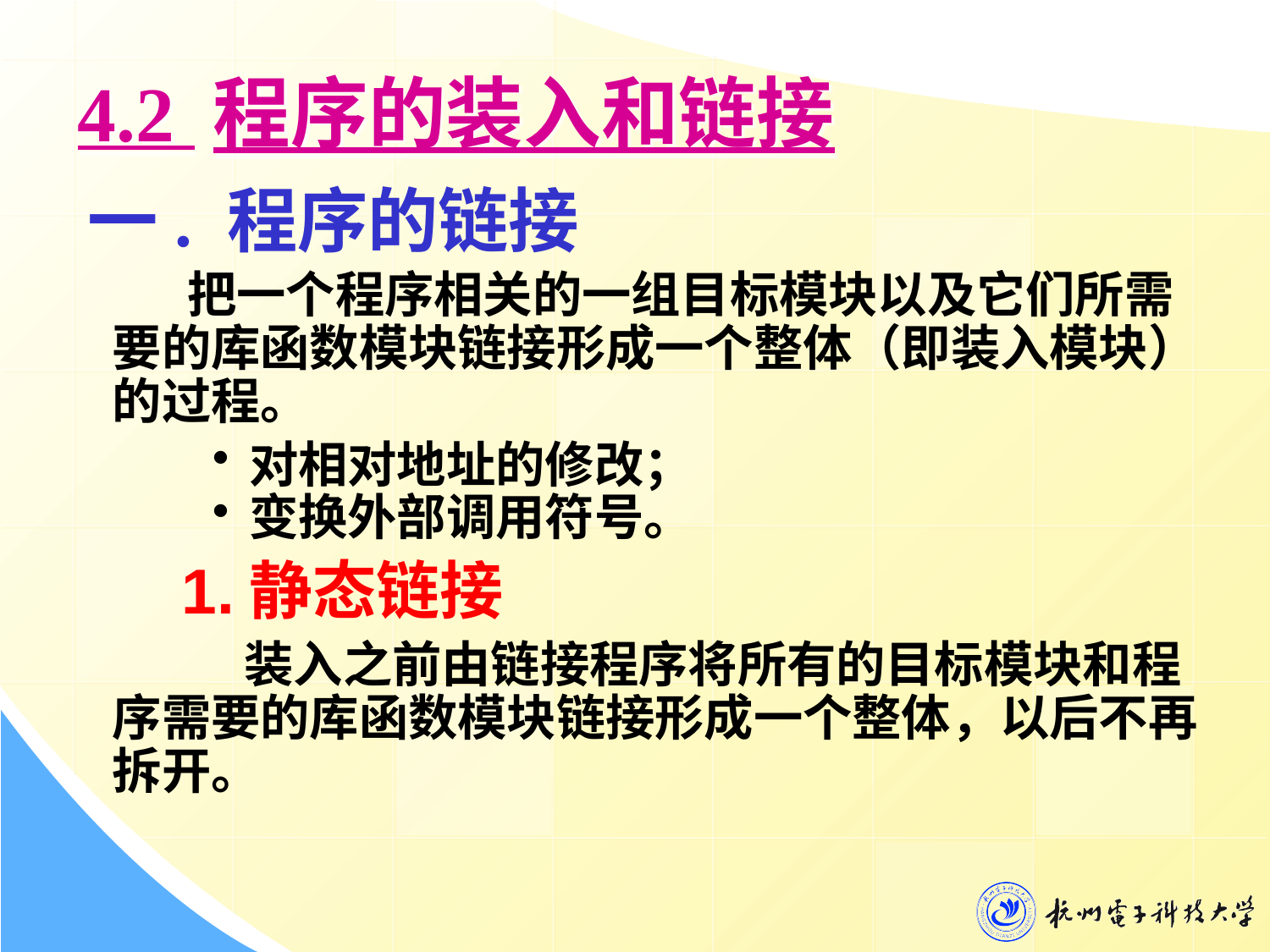

# 4.2 程序的装入和链接
一. 程序的链接
把一个程序相关的一组目标模块以及它们所需要的库函数模块链接形成一个整体（即装入模块）的过程。
对相对地址的修改；
变换外部调用符号。
      1.静态链接
    装入之前由链接程序将所有的目标模块和程序需要的库函数模块链接形成一个整体，以后不再拆开。